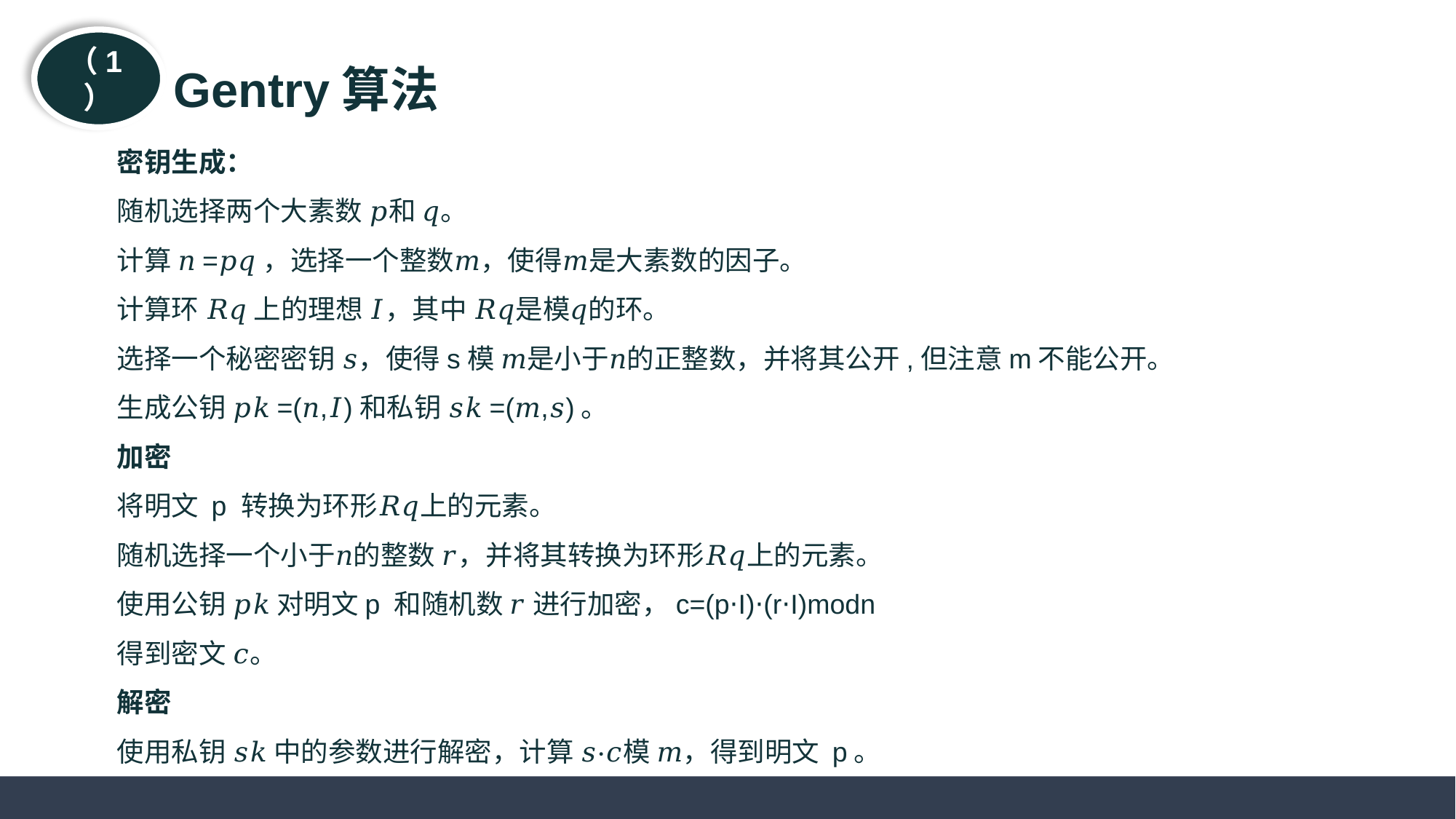

（1）
Gentry算法

密钥生成：
随机选择两个大素数 𝑝和 𝑞。
计算 𝑛=𝑝𝑞，选择一个整数𝑚，使得𝑚是大素数的因子。
计算环 𝑅𝑞 上的理想 𝐼，其中 𝑅𝑞​是模𝑞的环。
选择一个秘密密钥 𝑠，使得s模 𝑚是小于𝑛的正整数，并将其公开,但注意m不能公开。
生成公钥 𝑝𝑘=(𝑛,𝐼)和私钥 𝑠𝑘=(𝑚,𝑠)。
加密
将明文 p 转换为环形𝑅𝑞上的元素。
随机选择一个小于𝑛的整数 𝑟，并将其转换为环形𝑅𝑞​上的元素。
使用公钥 𝑝𝑘 对明文p 和随机数 𝑟 进行加密，c=(p⋅I)⋅(r⋅I)modn
得到密文 𝑐。
解密
使用私钥 𝑠𝑘 中的参数进行解密，计算 𝑠⋅𝑐模 𝑚，得到明文 p。